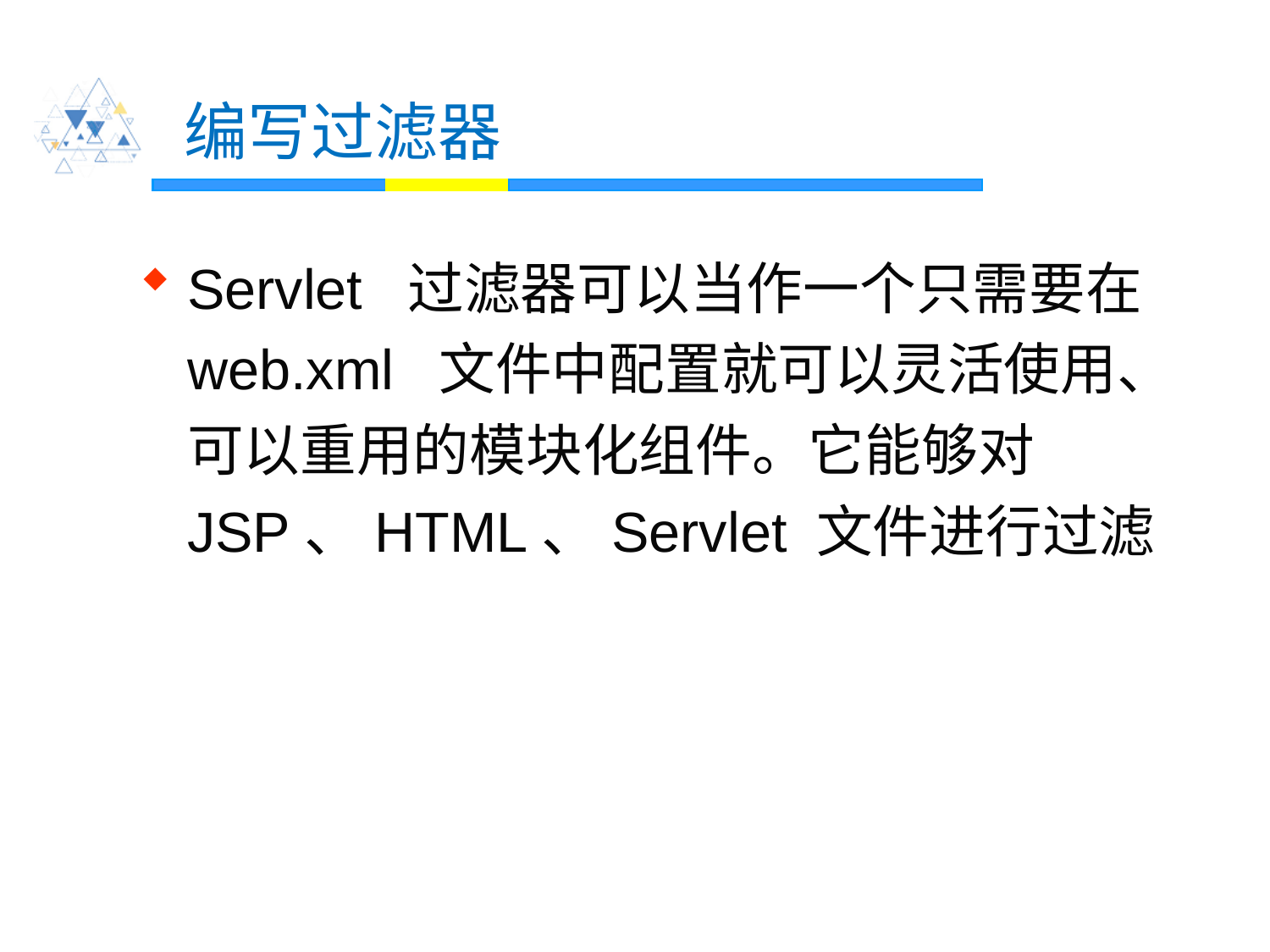

# 编写过滤器
Servlet  过滤器可以当作一个只需要在  web.xml  文件中配置就可以灵活使用、可以重用的模块化组件。它能够对 JSP、HTML、Servlet 文件进行过滤